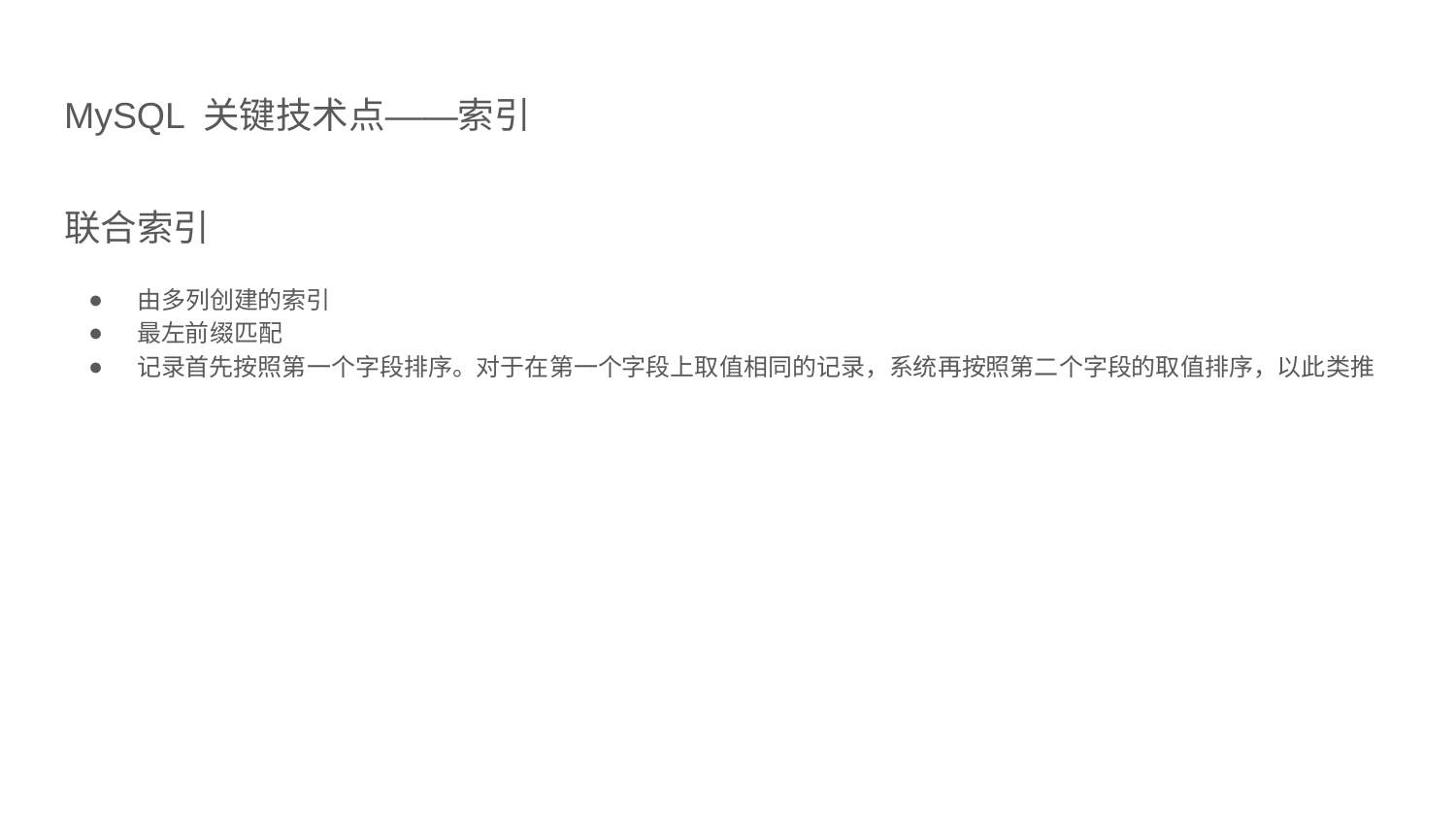

# MySQL 关键技术点——索引
联合索引
由多列创建的索引
最左前缀匹配
记录首先按照第一个字段排序。对于在第一个字段上取值相同的记录，系统再按照第二个字段的取值排序，以此类推